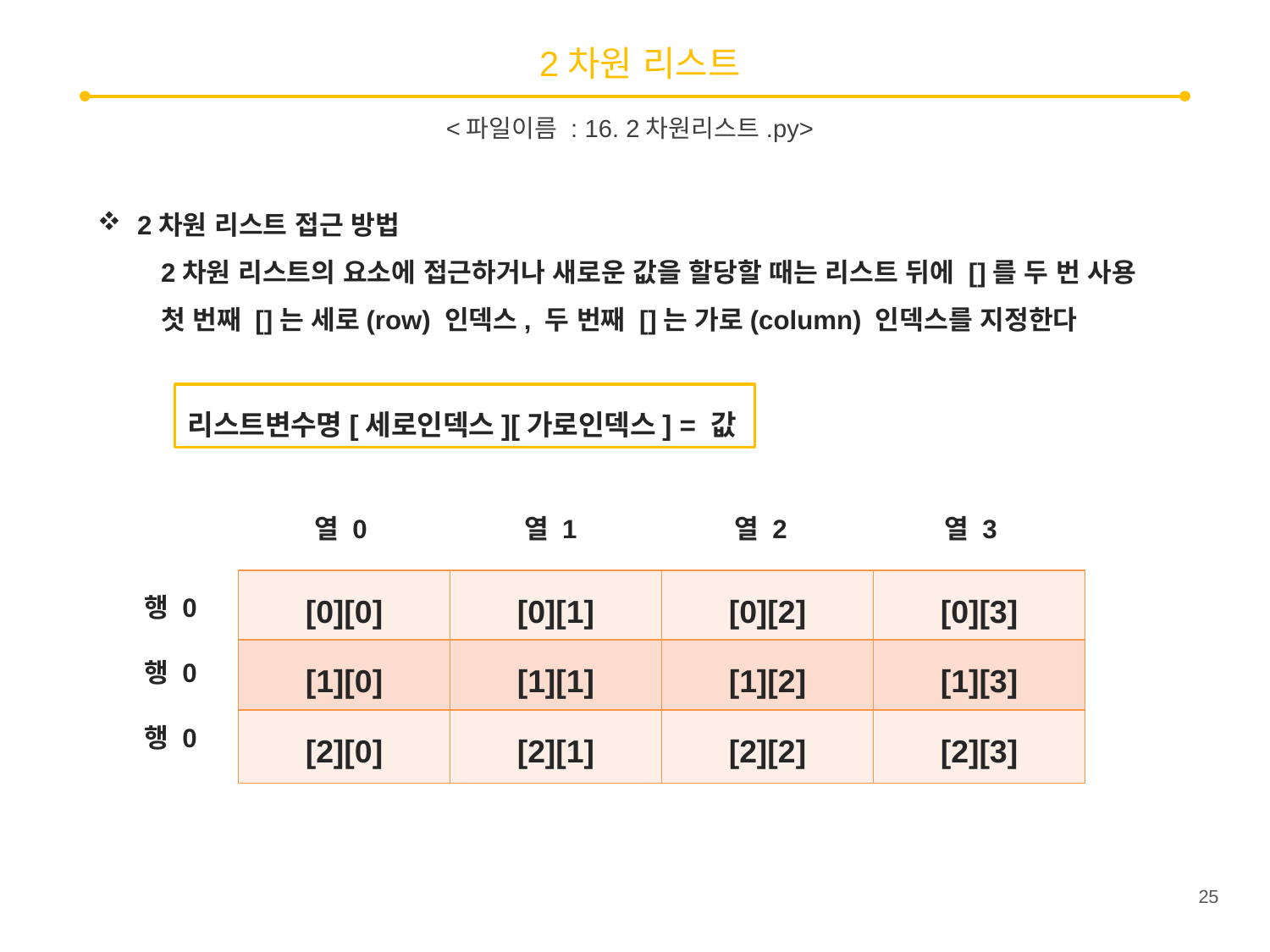

# 2차원 리스트
<파일이름 : 16. 2차원리스트.py>
2차원 리스트 접근 방법
2차원 리스트의 요소에 접근하거나 새로운 값을 할당할 때는 리스트 뒤에 []를 두 번 사용
첫 번째 []는 세로(row) 인덱스, 두 번째 []는 가로(column) 인덱스를 지정한다
리스트변수명[세로인덱스][가로인덱스] = 값
열 0
열 1
열 2
열 3
행 0
| [0][0] | [0][1] | [0][2] | [0][3] |
| --- | --- | --- | --- |
| [1][0] | [1][1] | [1][2] | [1][3] |
| [2][0] | [2][1] | [2][2] | [2][3] |
행 0
행 0